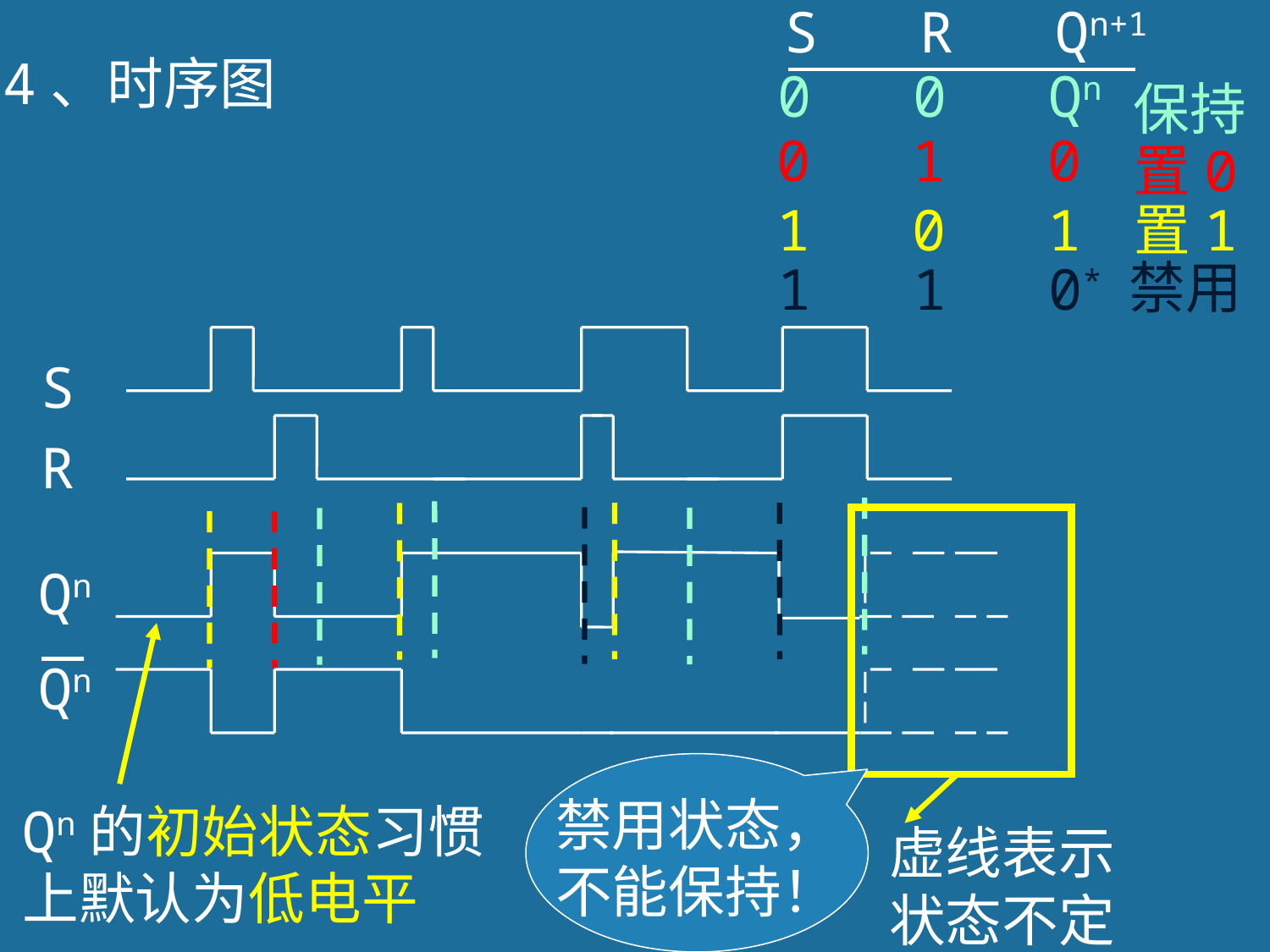

S   R   Qn+1

0   0   Qn
保持
置0
置1
禁用
0   1   0
1   0   1
1   1   0*
4、时序图

S

R

 Qn

 Qn

禁用状态，
不能保持！

Qn的初始状态习惯上默认为低电平
虚线表示状态不定
40